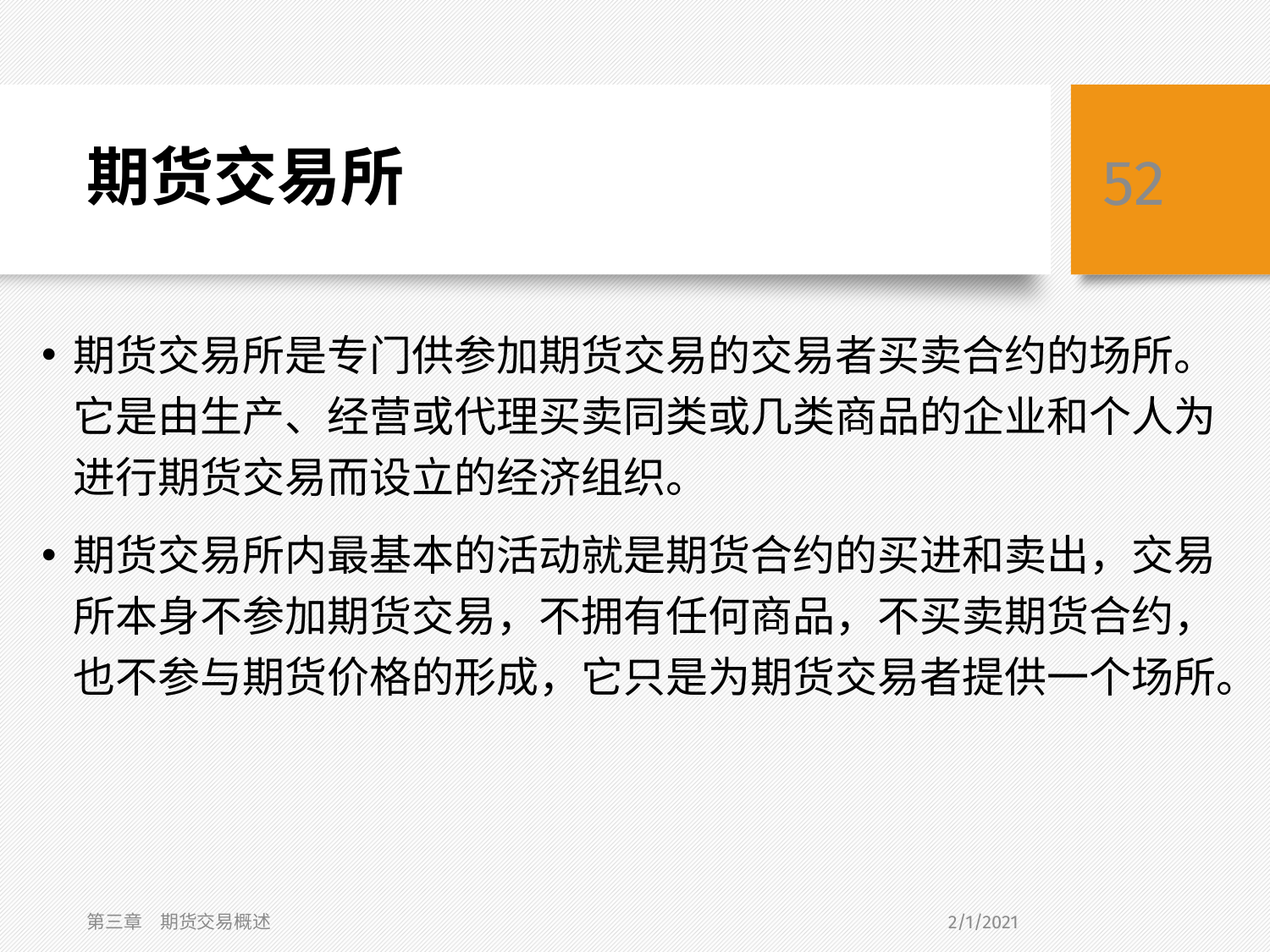

# 期货交易所
52
期货交易所是专门供参加期货交易的交易者买卖合约的场所。它是由生产、经营或代理买卖同类或几类商品的企业和个人为进行期货交易而设立的经济组织。
期货交易所内最基本的活动就是期货合约的买进和卖出，交易所本身不参加期货交易，不拥有任何商品，不买卖期货合约，也不参与期货价格的形成，它只是为期货交易者提供一个场所。

2/1/2021
第三章　期货交易概述